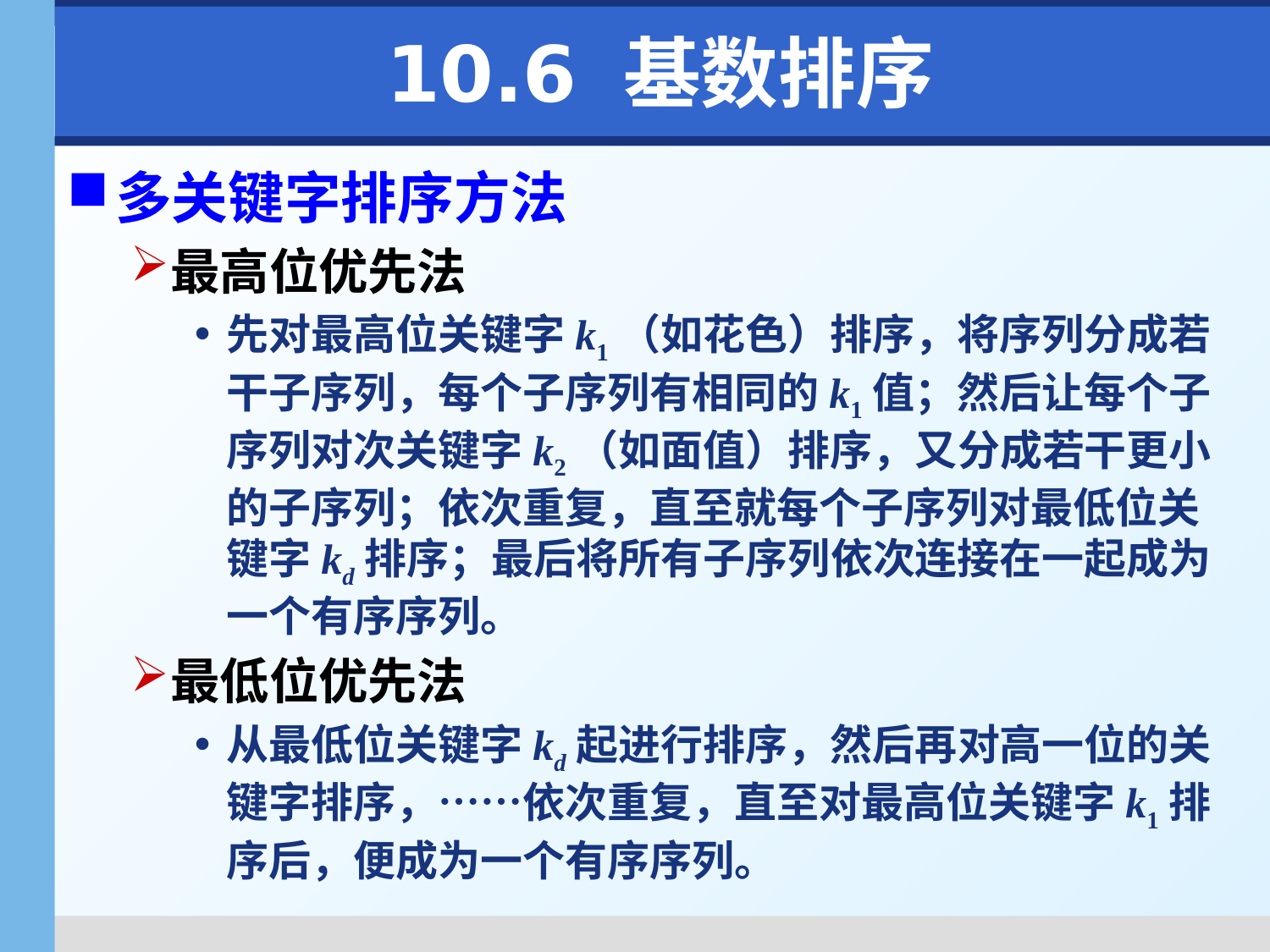

# 10.6 基数排序
多关键字排序方法
最高位优先法
先对最高位关键字k1（如花色）排序，将序列分成若干子序列，每个子序列有相同的k1值；然后让每个子序列对次关键字k2（如面值）排序，又分成若干更小的子序列；依次重复，直至就每个子序列对最低位关键字kd排序；最后将所有子序列依次连接在一起成为一个有序序列。
最低位优先法
从最低位关键字kd起进行排序，然后再对高一位的关键字排序，……依次重复，直至对最高位关键字k1排序后，便成为一个有序序列。